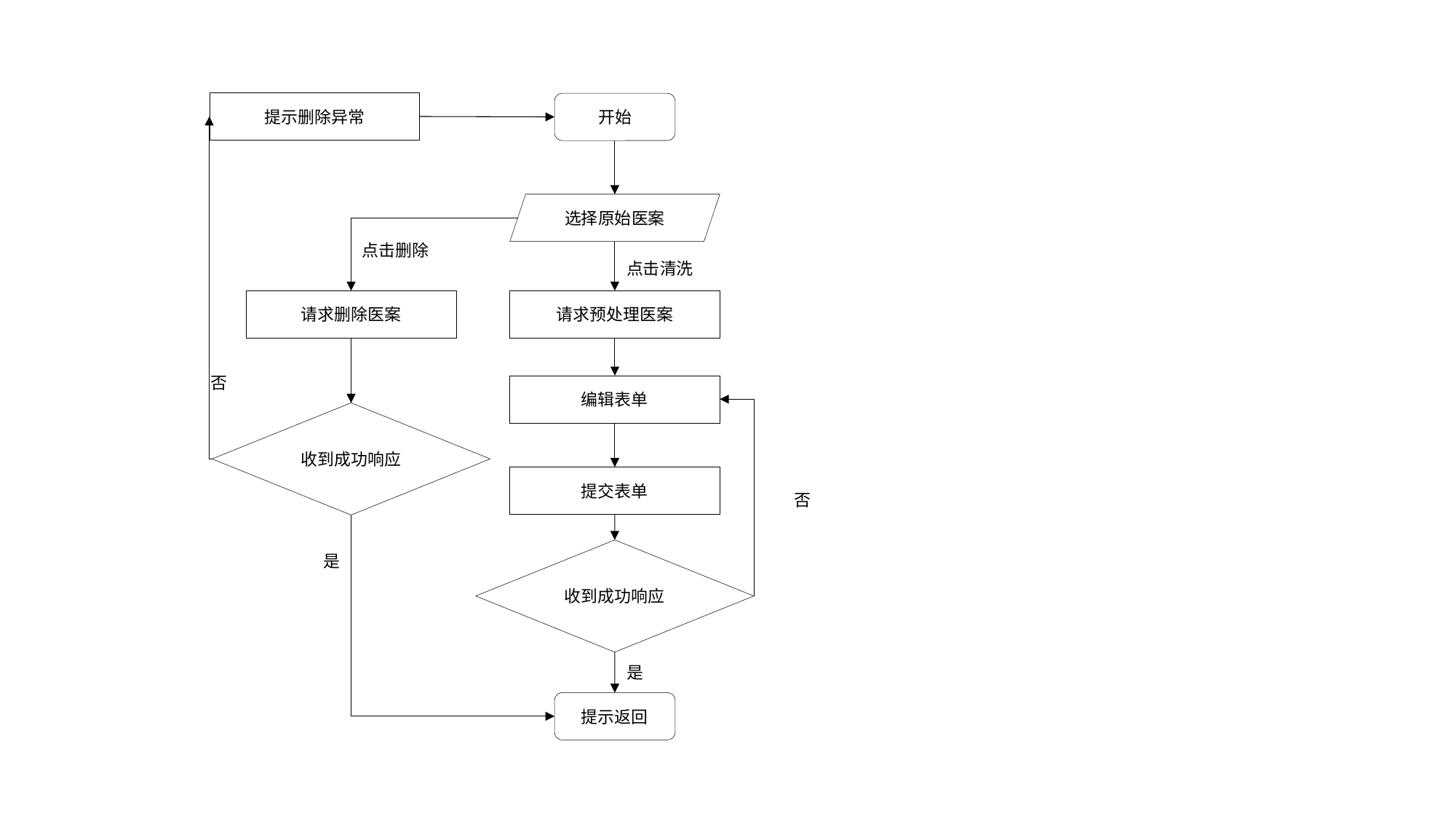

提示删除异常
开始
选择原始医案
点击删除
点击清洗
请求删除医案
请求预处理医案
否
编辑表单
收到成功响应
提交表单
否
收到成功响应
是
是
提示返回